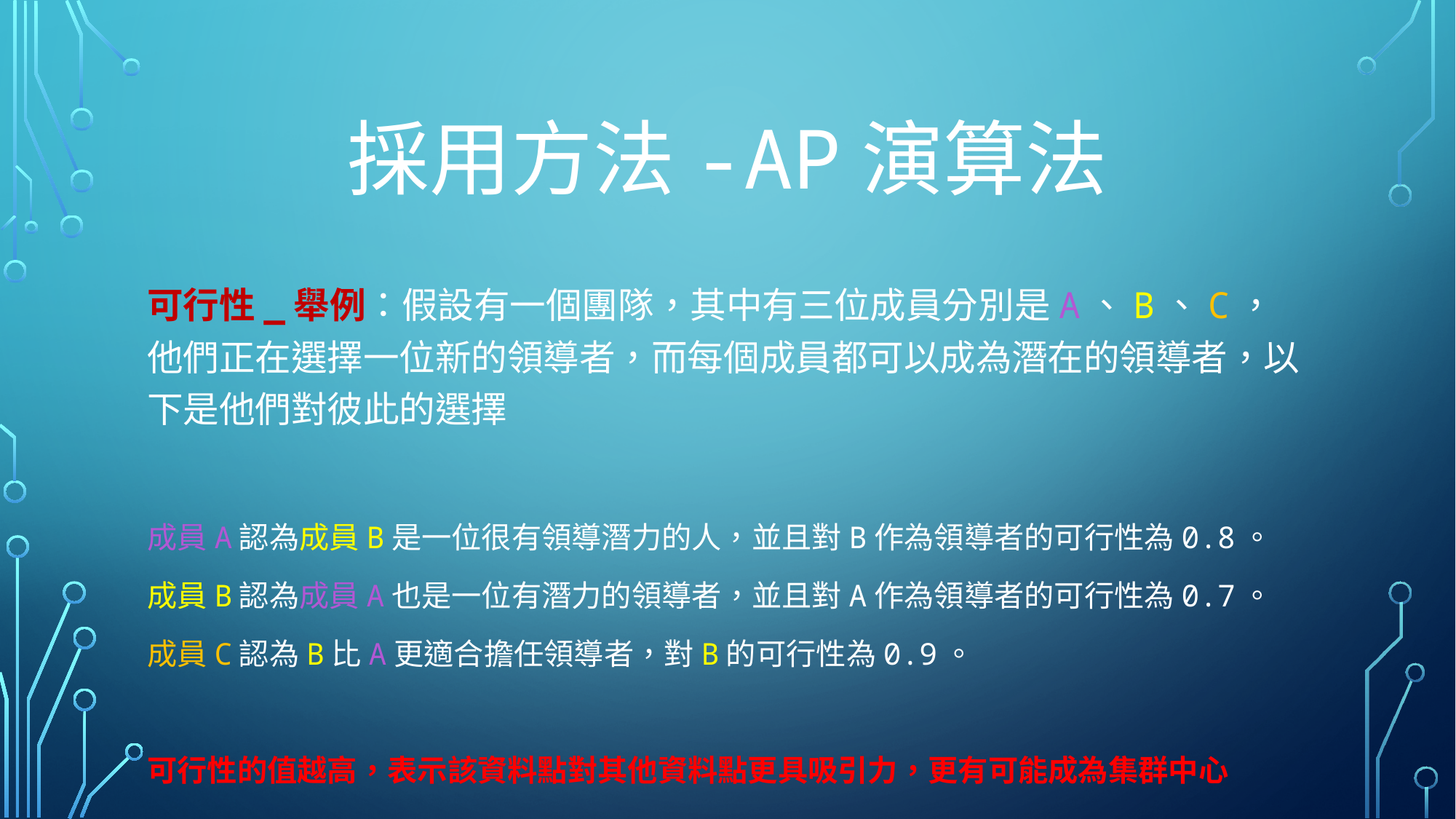

# 採用方法-AP演算法
可行性_舉例：假設有一個團隊，其中有三位成員分別是A、B、C，他們正在選擇一位新的領導者，而每個成員都可以成為潛在的領導者，以下是他們對彼此的選擇

成員A認為成員B是一位很有領導潛力的人，並且對B作為領導者的可行性為0.8。
成員B認為成員A也是一位有潛力的領導者，並且對A作為領導者的可行性為0.7。
成員C認為B比A更適合擔任領導者，對B的可行性為0.9。

可行性的值越高，表示該資料點對其他資料點更具吸引力，更有可能成為集群中心